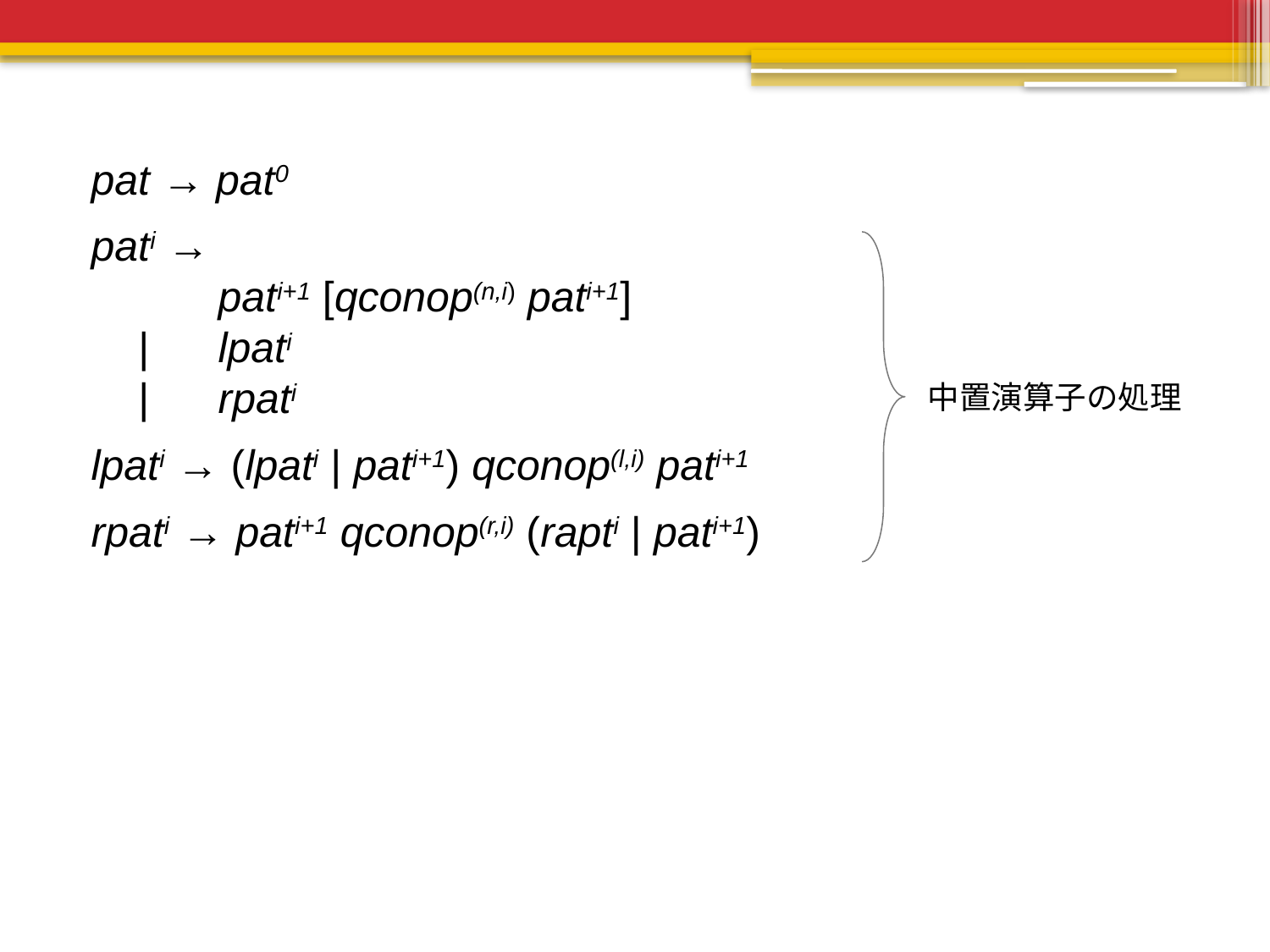

pat → pat0
pati →
	pati+1 [qconop(n,i) pati+1]
    |	lpati
    |	rpati
lpati → (lpati | pati+1) qconop(l,i) pati+1
rpati → pati+1 qconop(r,i) (rapti | pati+1)

中置演算子の処理